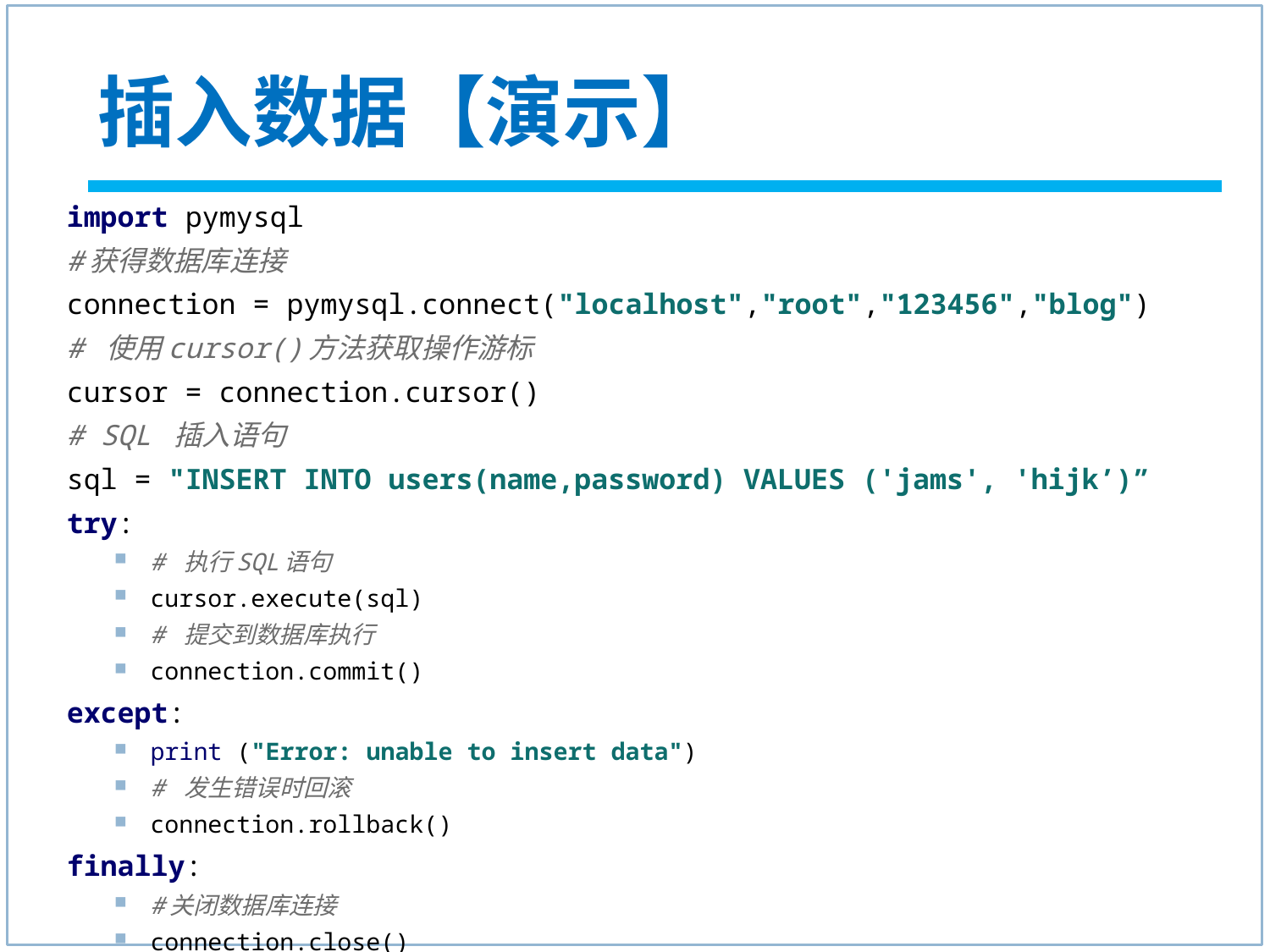

# 插入数据【演示】
import pymysql
#获得数据库连接
connection = pymysql.connect("localhost","root","123456","blog")
# 使用cursor()方法获取操作游标
cursor = connection.cursor()
# SQL 插入语句
sql = "INSERT INTO users(name,password) VALUES ('jams', 'hijk’)”
try:
# 执行SQL语句
cursor.execute(sql)
# 提交到数据库执行
connection.commit()
except:
print ("Error: unable to insert data")
# 发生错误时回滚
connection.rollback()
finally:
#关闭数据库连接
connection.close()